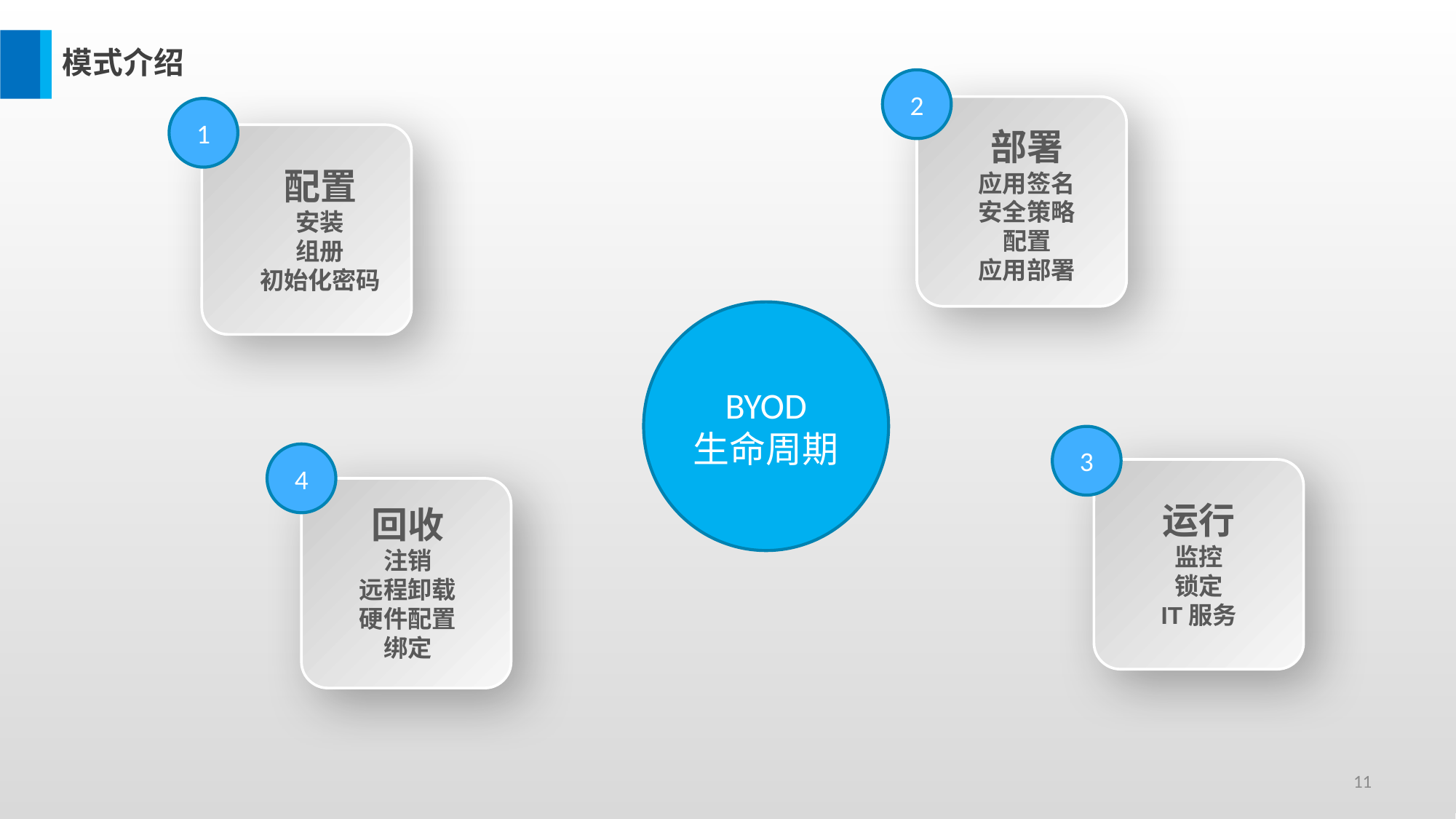

模式介绍
2

部署
应用签名
安全策略配置
应用部署
1

配置
安装
组册
初始化密码
BYOD
生命周期
3
4

运行
监控
锁定
IT服务

回收
注销
远程卸载
硬件配置绑定
11